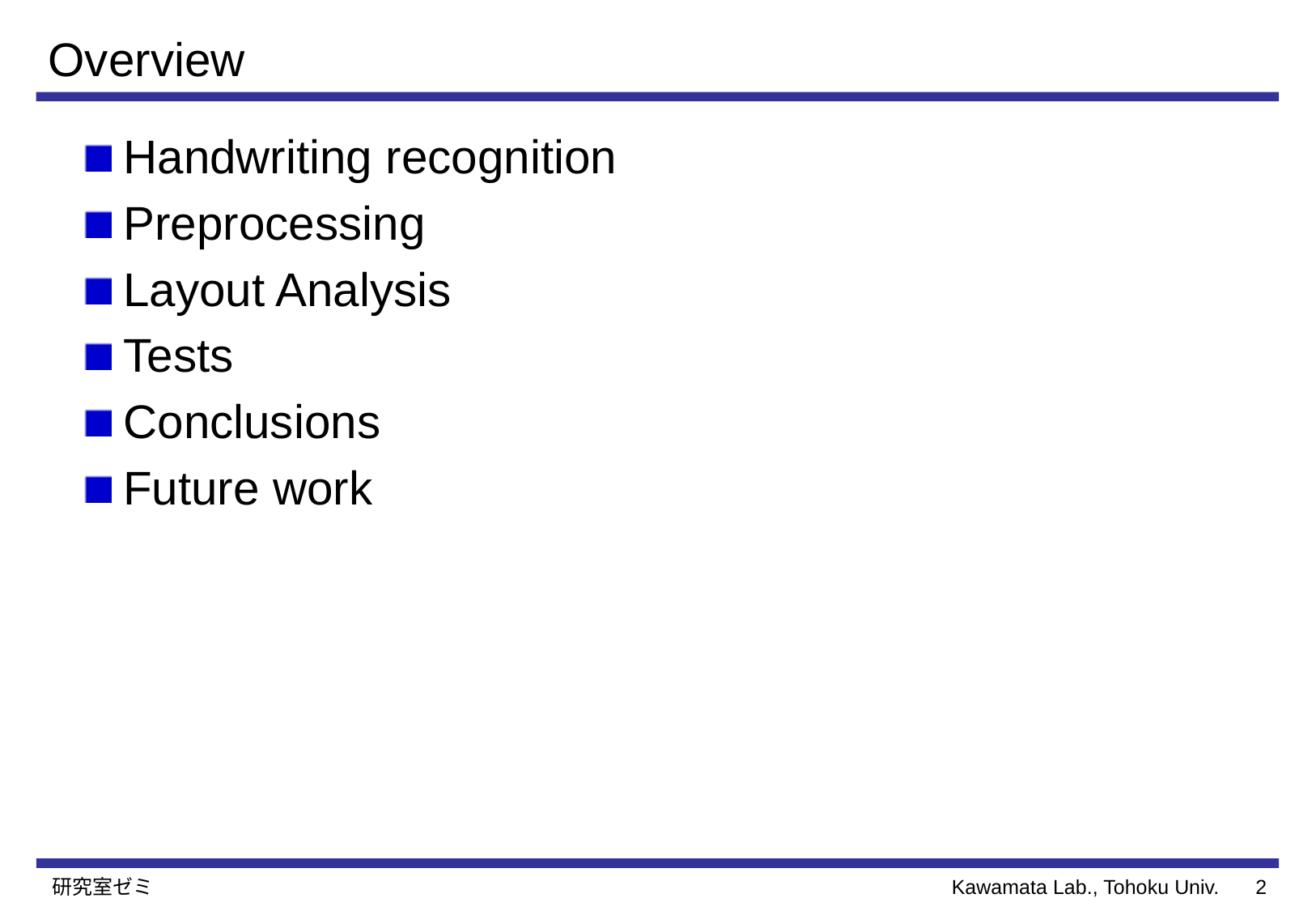

# Overview
Handwriting recognition
Preprocessing
Layout Analysis
Tests
Conclusions
Future work

研究室ゼミ
2